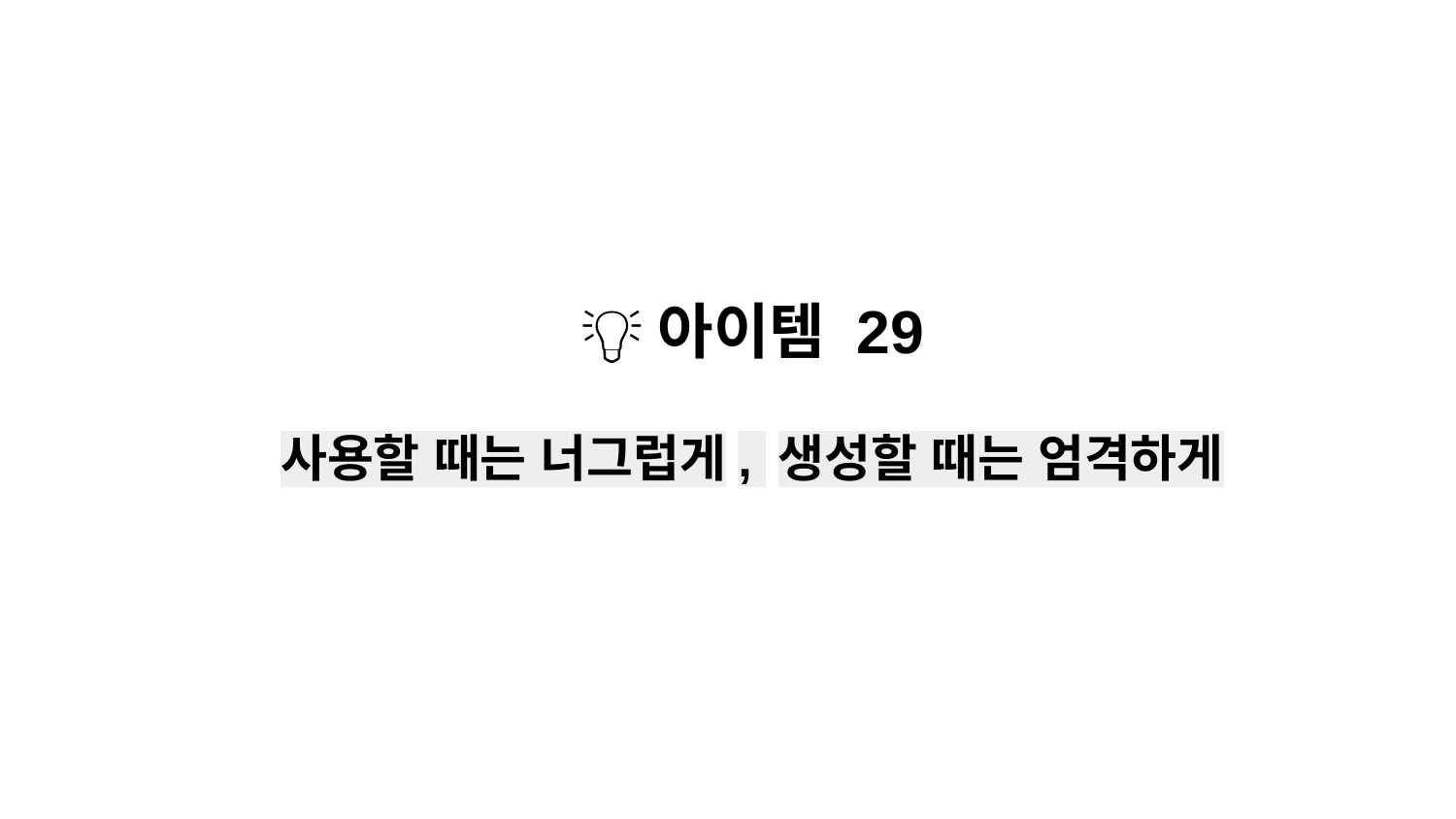

💡아이템 29

사용할 때는 너그럽게, 생성할 때는 엄격하게